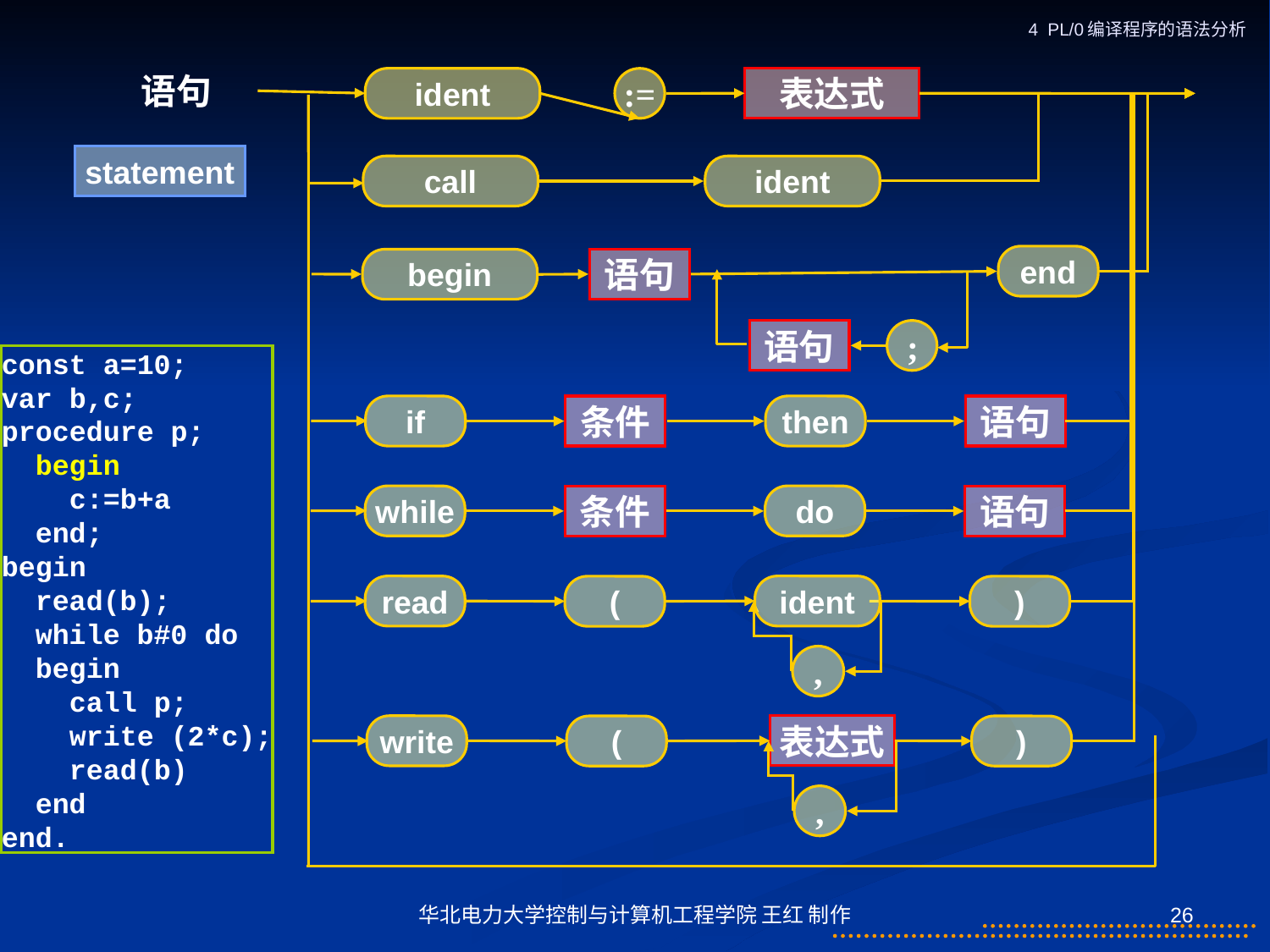

4  PL/0编译程序的语法分析
语句

ident
:=
表达式

call
ident

end
语句
begin

语句
;

if
条件
then
语句

while
条件
do
语句

read
ident
(
)

,
write
表达式
(
)

,
statement
const a=10;
var b,c;
procedure p;
  begin
    c:=b+a
  end;
begin
  read(b);
  while b#0 do
  begin
    call p;
    write (2*c);
    read(b)
  end
end.
华北电力大学控制与计算机工程学院 王红 制作
26